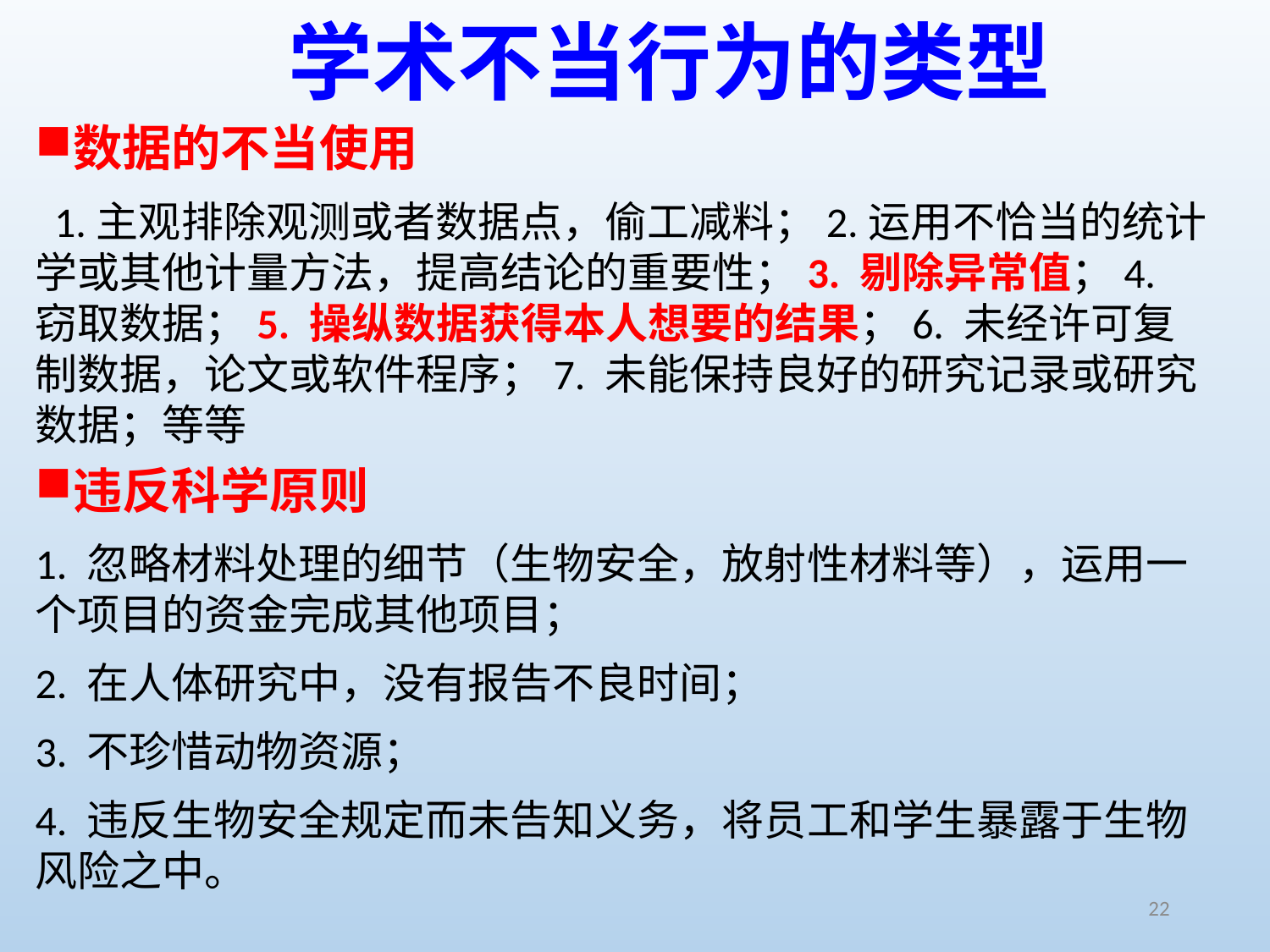

# 学术不当行为的类型
数据的不当使用
  1.主观排除观测或者数据点，偷工减料；2.运用不恰当的统计学或其他计量方法，提高结论的重要性；3. 剔除异常值；4.窃取数据；5. 操纵数据获得本人想要的结果；6. 未经许可复制数据，论文或软件程序；7. 未能保持良好的研究记录或研究数据；等等
违反科学原则
1. 忽略材料处理的细节（生物安全，放射性材料等），运用一个项目的资金完成其他项目；
2. 在人体研究中，没有报告不良时间；
3. 不珍惜动物资源；
4. 违反生物安全规定而未告知义务，将员工和学生暴露于生物风险之中。
22